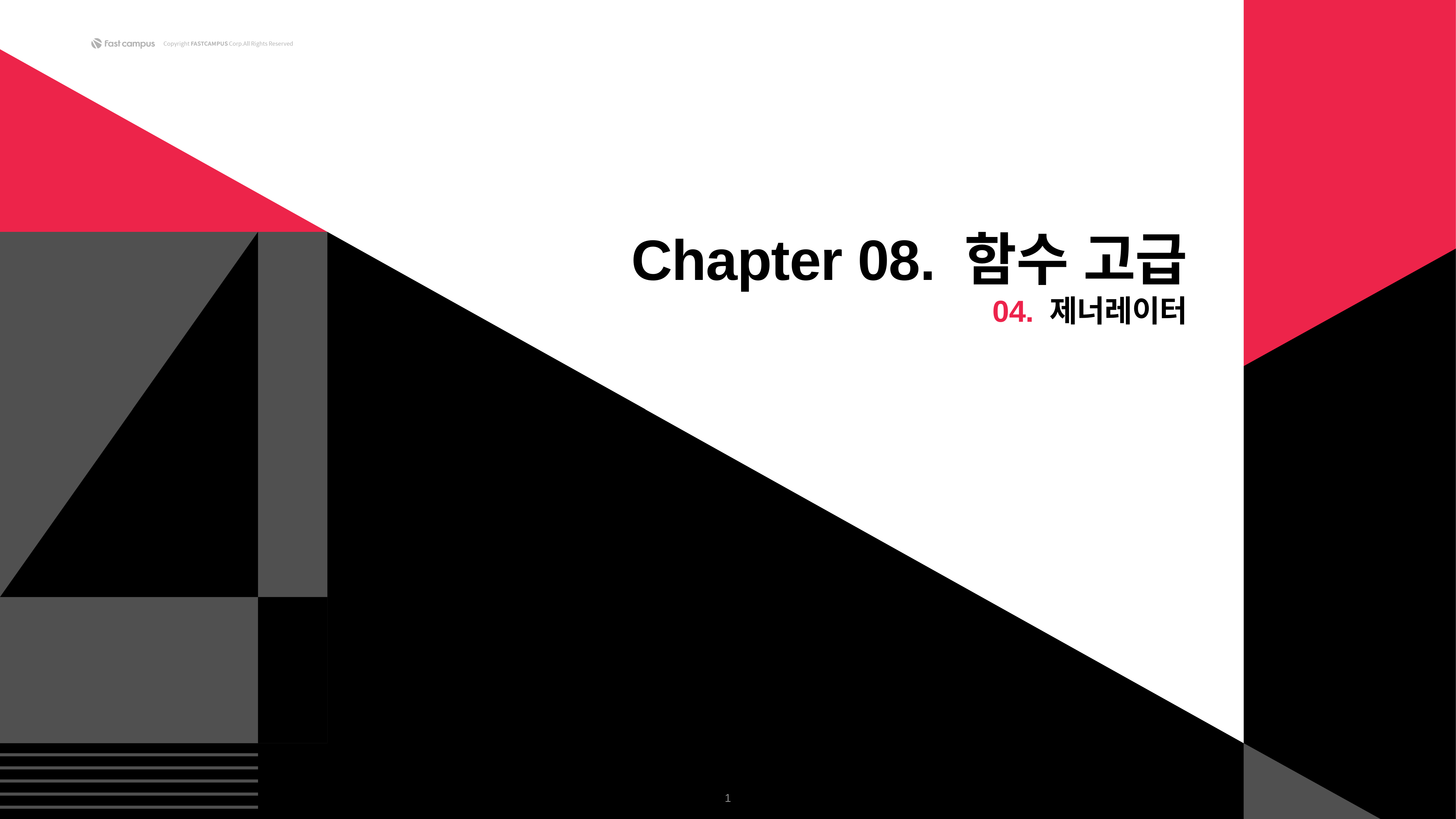

Chapter 08. 함수 고급
04. 제너레이터

1